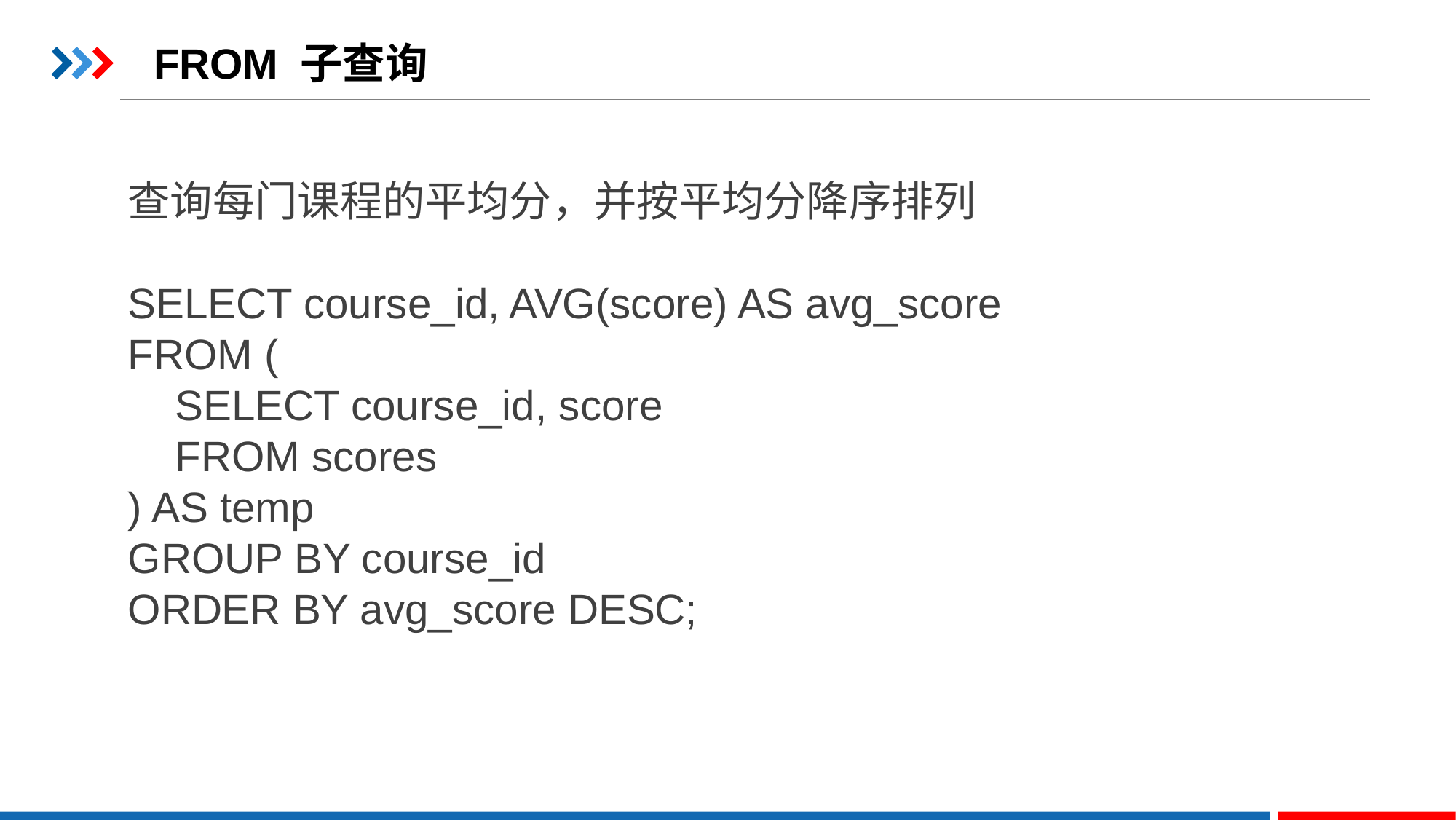

FROM 子查询
查询每门课程的平均分，并按平均分降序排列

SELECT course_id, AVG(score) AS avg_score
FROM (
    SELECT course_id, score
    FROM scores
) AS temp
GROUP BY course_id
ORDER BY avg_score DESC;